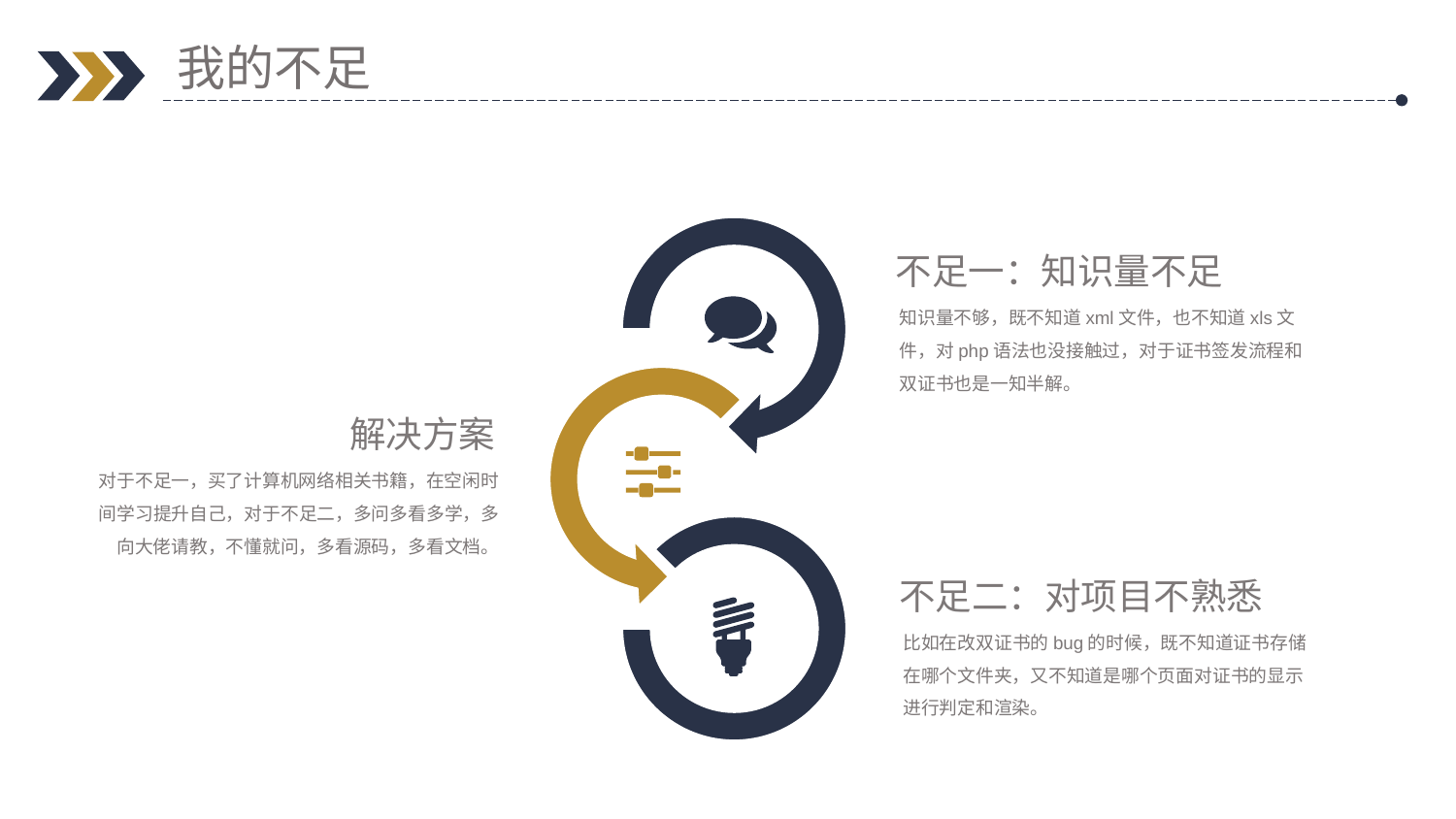

我的不足

不足一：知识量不足
知识量不够，既不知道xml文件，也不知道xls文件，对php语法也没接触过，对于证书签发流程和双证书也是一知半解。

解决方案

对于不足一，买了计算机网络相关书籍，在空闲时间学习提升自己，对于不足二，多问多看多学，多向大佬请教，不懂就问，多看源码，多看文档。

不足二：对项目不熟悉

比如在改双证书的bug的时候，既不知道证书存储在哪个文件夹，又不知道是哪个页面对证书的显示进行判定和渲染。